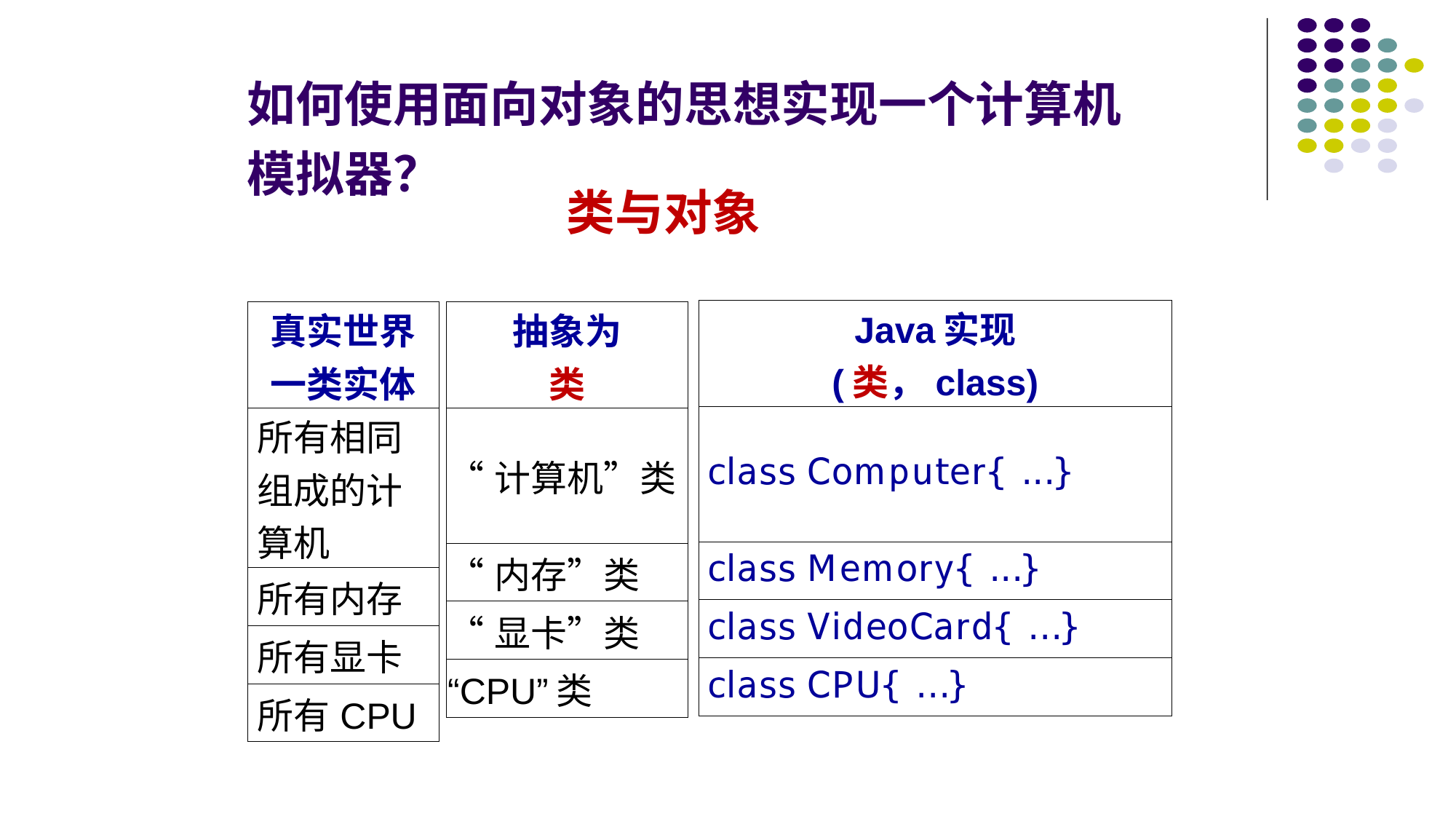

# 如何使用面向对象的思想实现一个计算机模拟器？
类与对象
| Java实现 (类，class) |
| --- |
| class Computer{ ...} |
| class Memory{ ...} |
| class VideoCard{ ...} |
| class CPU{ ...} |
| 抽象为 类 |
| --- |
| “计算机”类 |
| “内存”类 |
| “显卡”类 |
| “CPU”类 |
| 真实世界 一类实体 |
| --- |
| 所有相同组成的计算机 |
| 所有内存 |
| 所有显卡 |
| 所有CPU |
10